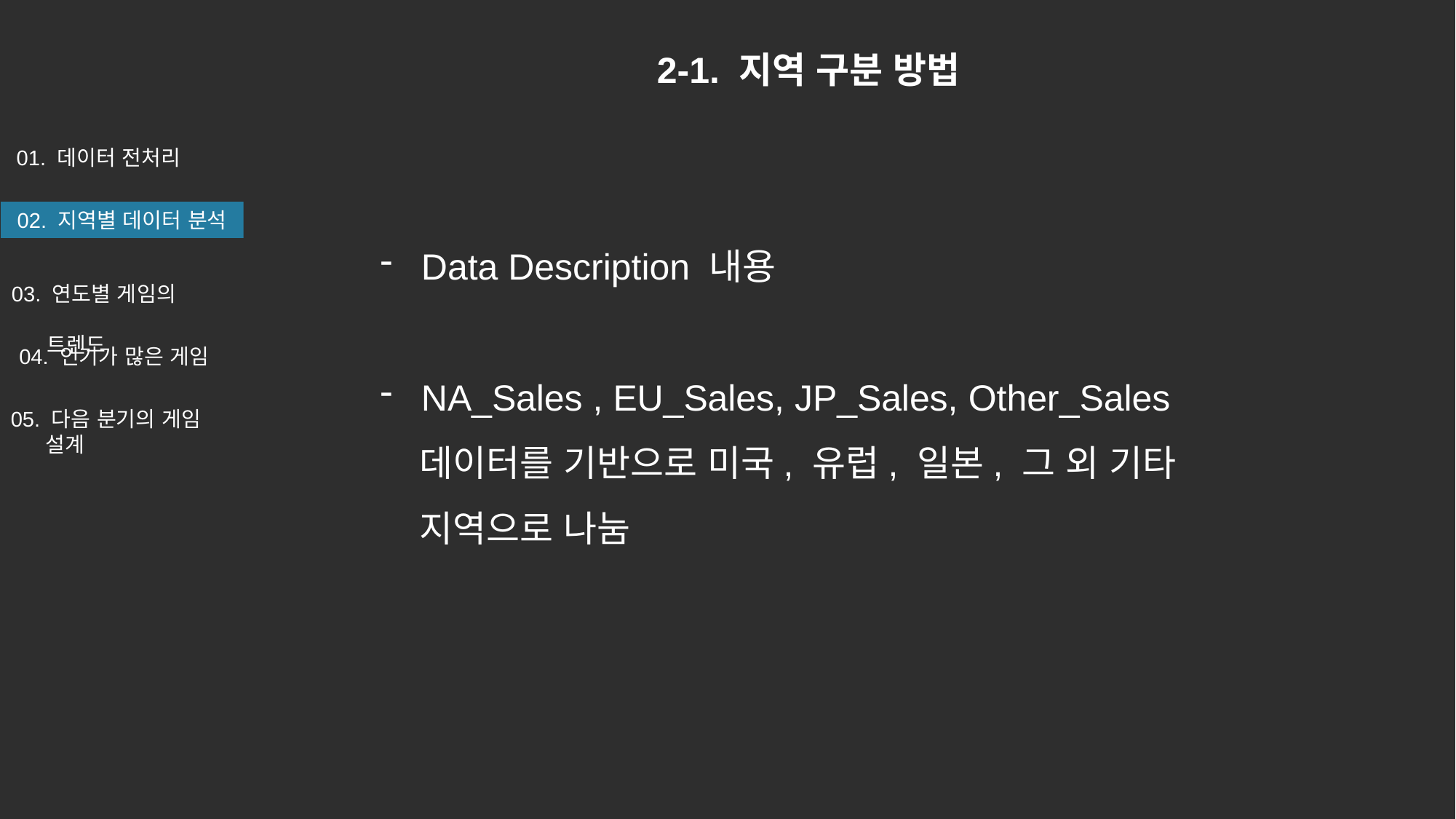

2-1. 지역 구분 방법

Data Description 내용

NA_Sales , EU_Sales, JP_Sales, Other_Sales
   데이터를 기반으로 미국, 유럽, 일본, 그 외 기타
   지역으로 나눔

01. 데이터 전처리
02. 지역별 데이터 분석
03. 연도별 게임의
     트렌드
04. 인기가 많은 게임
05. 다음 분기의 게임
     설계